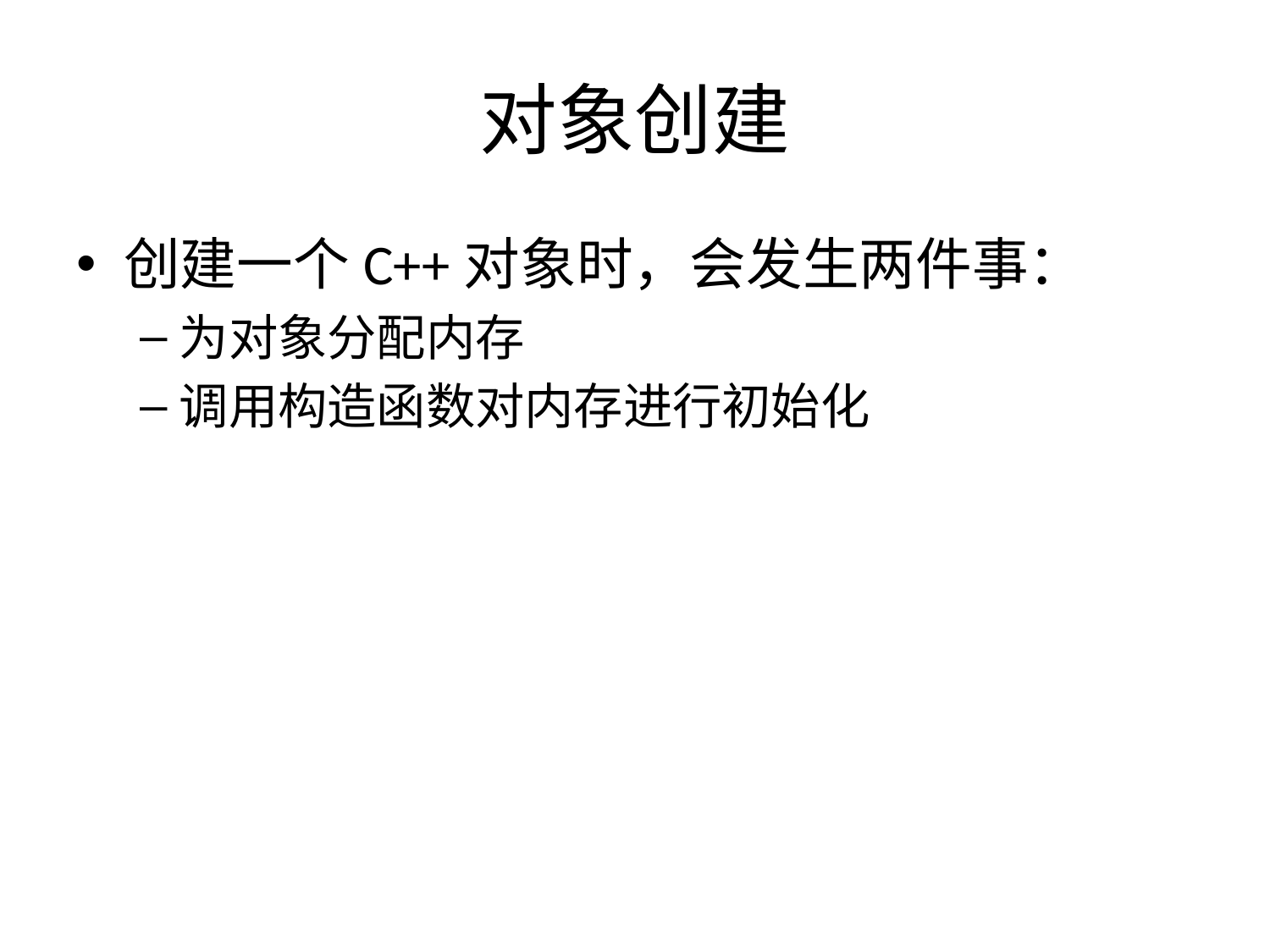

# 对象创建
创建一个C++对象时，会发生两件事：
为对象分配内存
调用构造函数对内存进行初始化